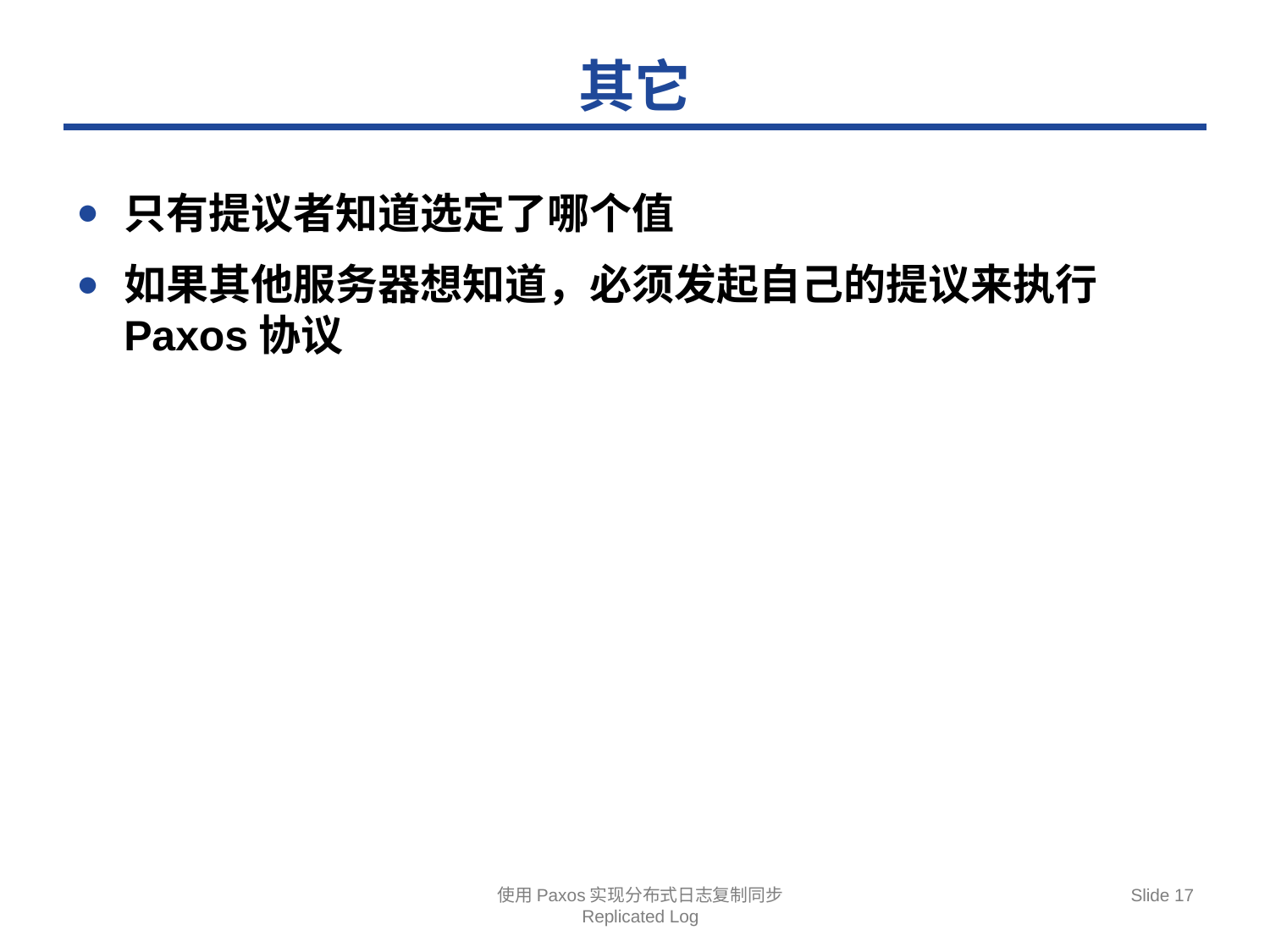

# 其它
只有提议者知道选定了哪个值
如果其他服务器想知道，必须发起自己的提议来执行Paxos协议

使用Paxos实现分布式日志复制同步
Replicated Log
Slide 17